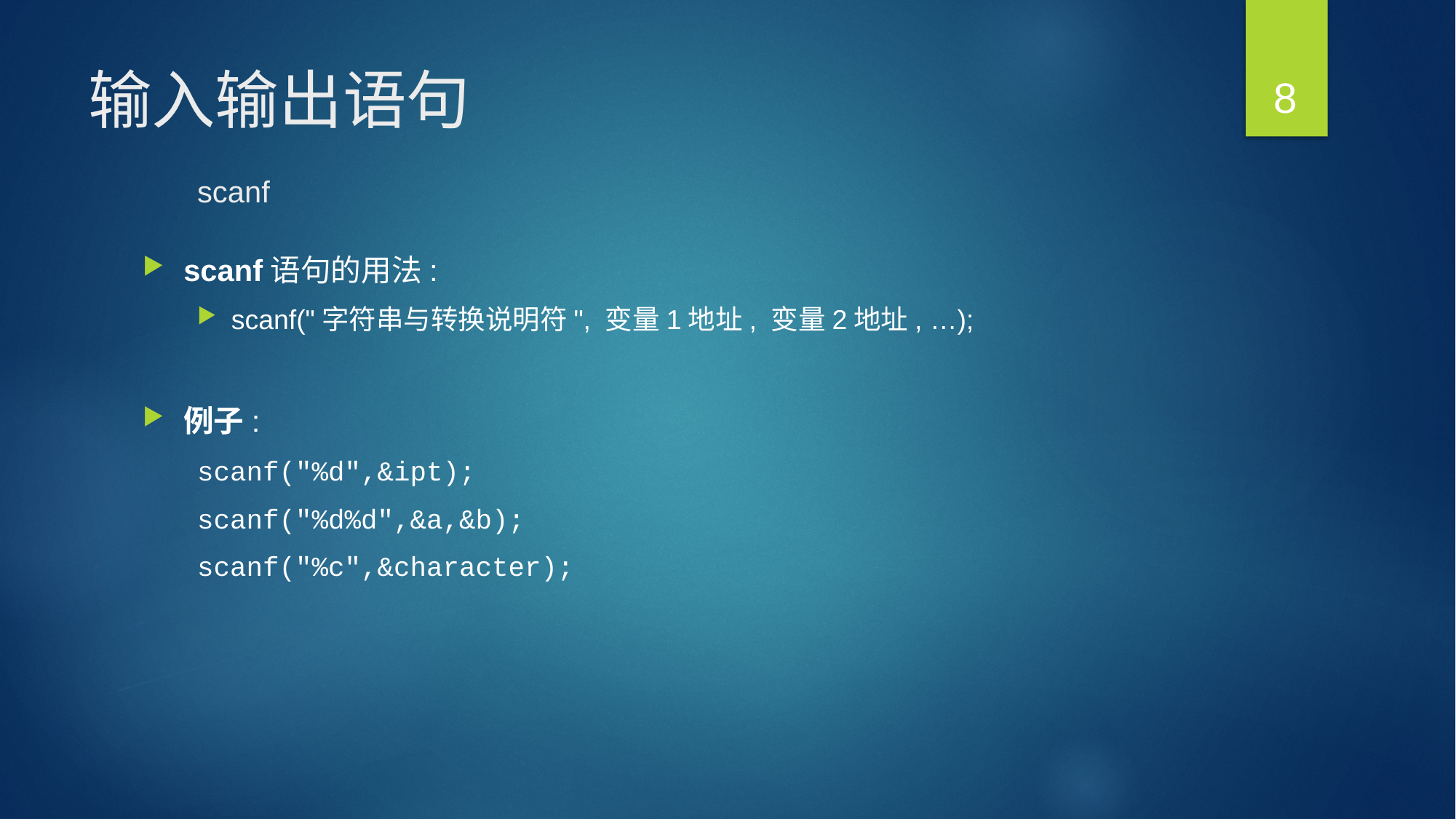

8
# 输入输出语句 scanf
scanf语句的用法:
scanf("字符串与转换说明符", 变量1地址, 变量2地址, …);

例子:
scanf("%d",&ipt);
scanf("%d%d",&a,&b);
scanf("%c",&character);